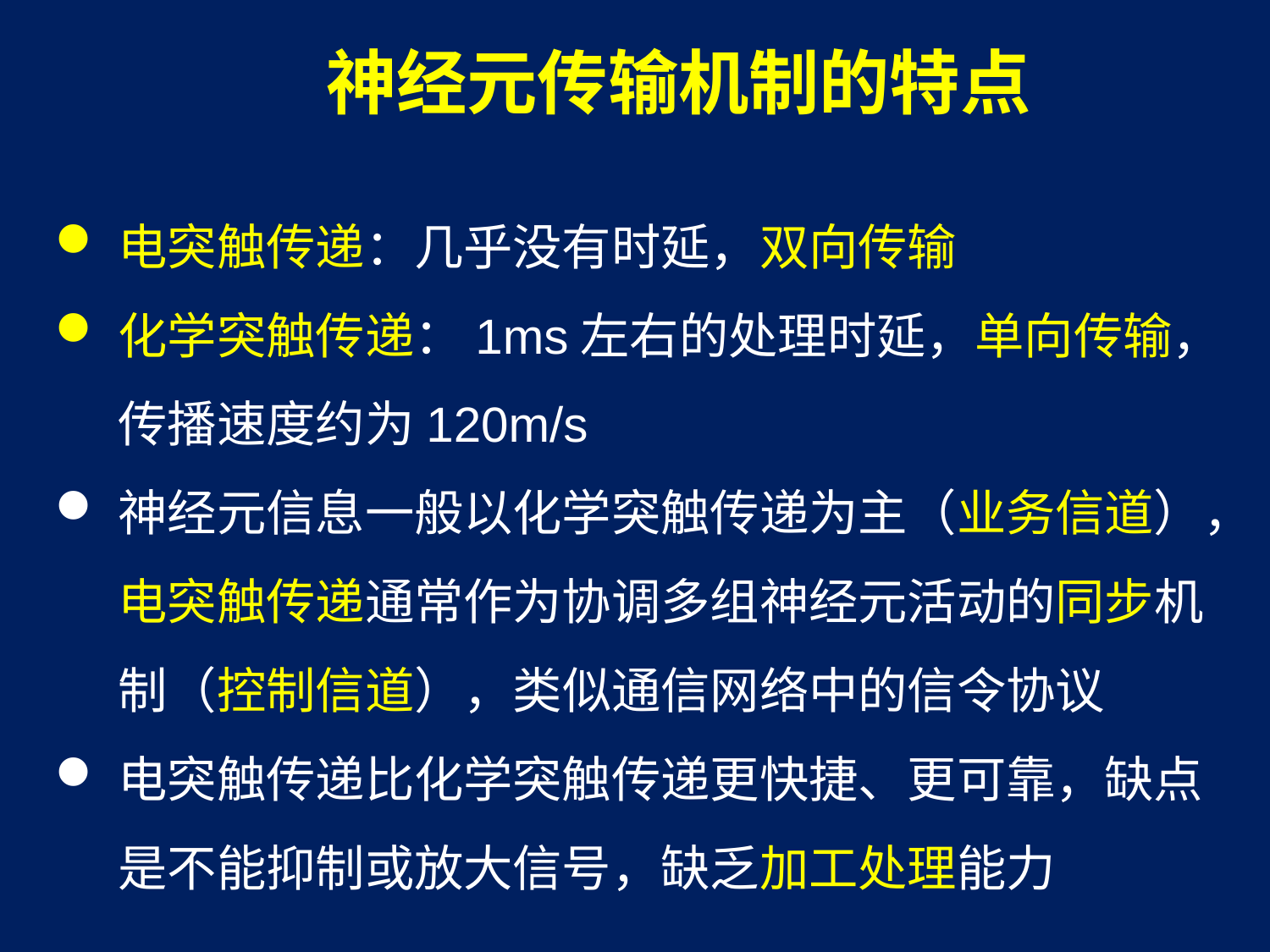

神经元传输机制的特点
电突触传递：几乎没有时延，双向传输
化学突触传递：1ms左右的处理时延，单向传输，传播速度约为120m/s
神经元信息一般以化学突触传递为主（业务信道），电突触传递通常作为协调多组神经元活动的同步机制（控制信道），类似通信网络中的信令协议
电突触传递比化学突触传递更快捷、更可靠，缺点是不能抑制或放大信号，缺乏加工处理能力